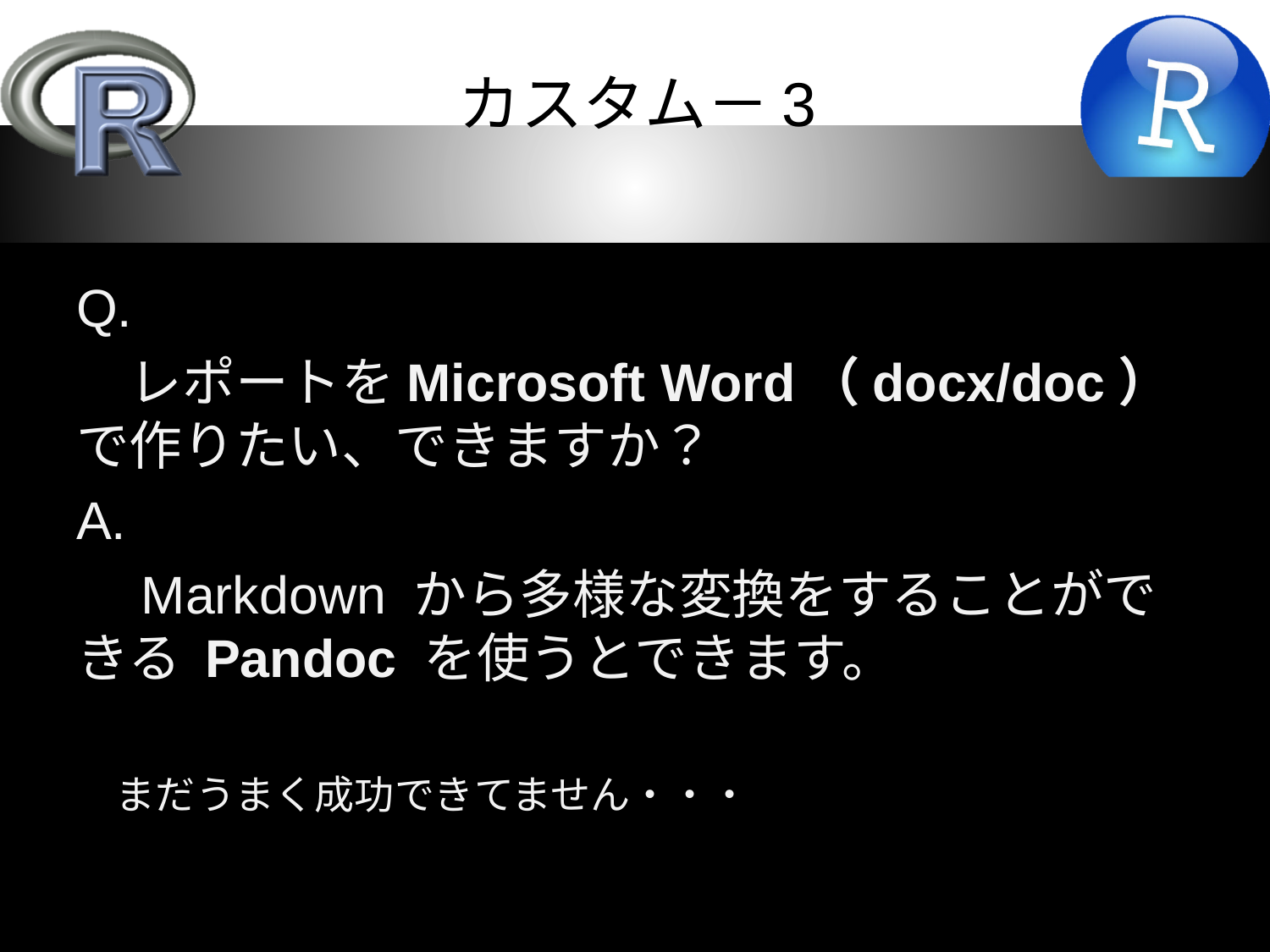

# カスタム－3
Q.
　レポートをMicrosoft Word（docx/doc）で作りたい、できますか？
A.
　Markdown から多様な変換をすることができる Pandoc を使うとできます。

　まだうまく成功できてません・・・